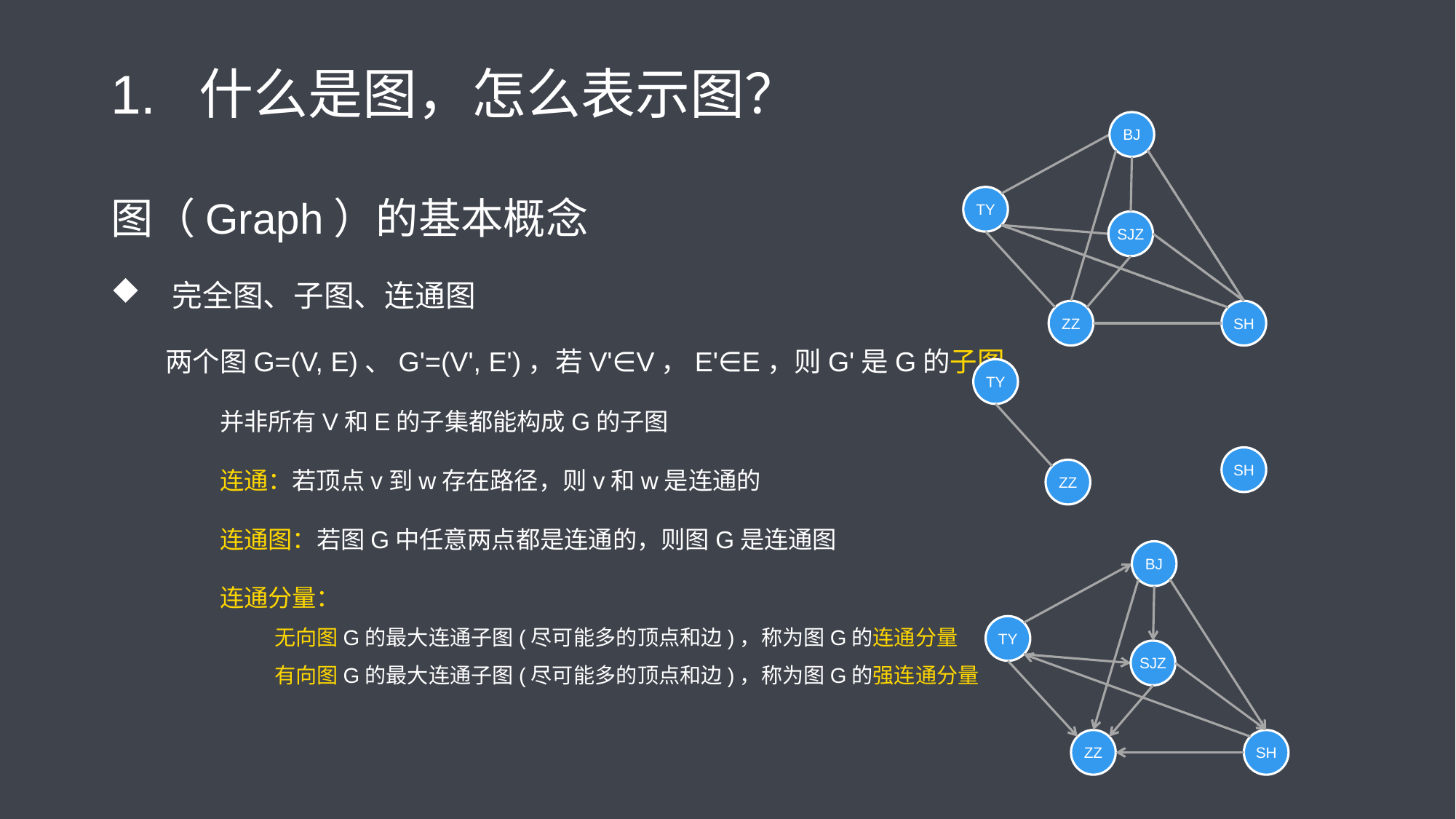

# 什么是图，怎么表示图？
BJ
图（Graph）的基本概念
完全图、子图、连通图
两个图G=(V, E)、G'=(V', E')，若V'∈V，E'∈E，则G'是G的子图
并非所有V和E的子集都能构成G的子图
连通：若顶点v到w存在路径，则v和w是连通的
连通图：若图G中任意两点都是连通的，则图G是连通图
连通分量：
无向图G的最大连通子图(尽可能多的顶点和边)，称为图G的连通分量
有向图G的最大连通子图(尽可能多的顶点和边)，称为图G的强连通分量
TY
SJZ
SH
ZZ
TY
ZZ
SH
BJ
TY
SJZ
SH
ZZ